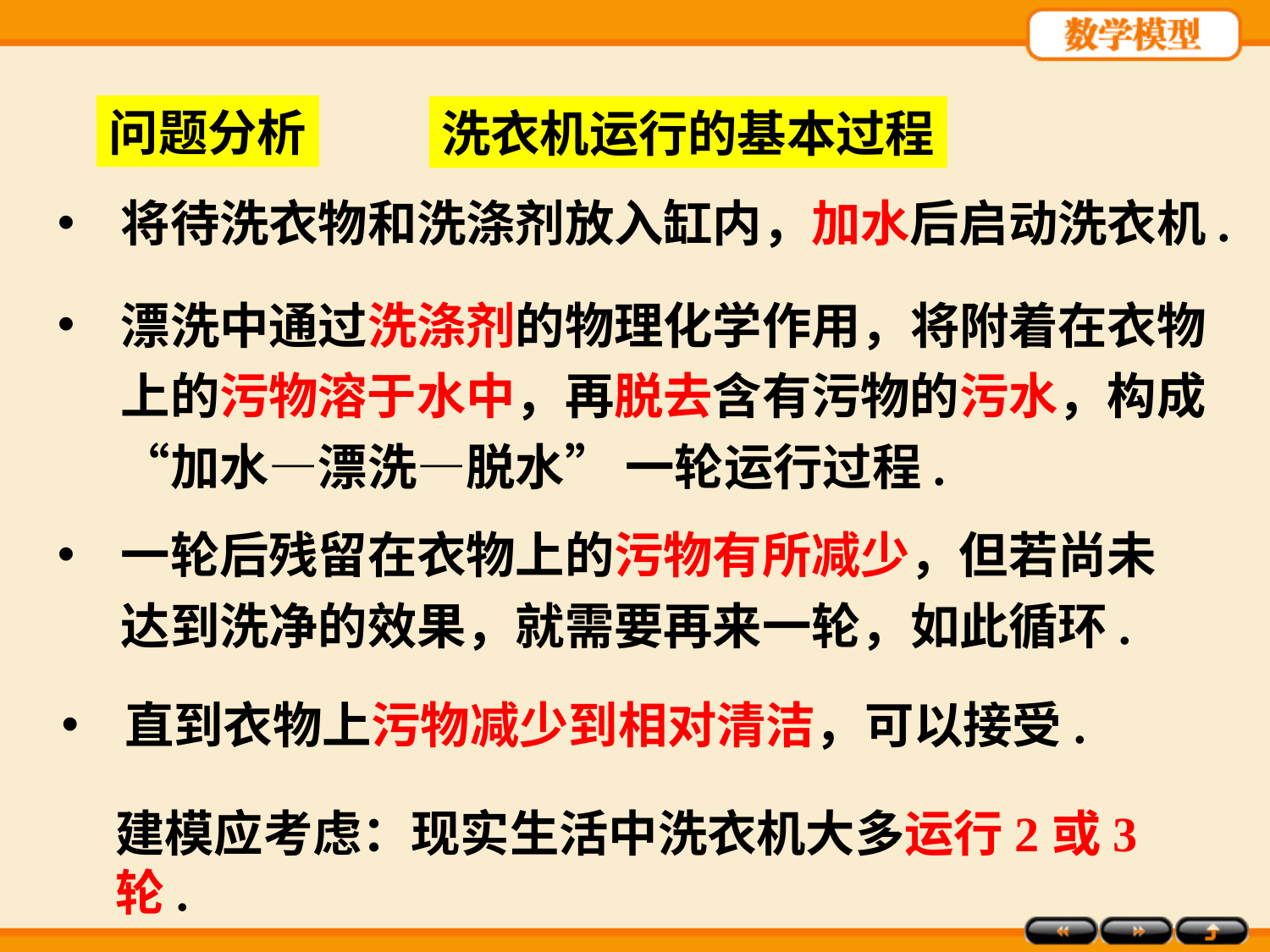

问题分析
洗衣机运行的基本过程
将待洗衣物和洗涤剂放入缸内，加水后启动洗衣机.
漂洗中通过洗涤剂的物理化学作用，将附着在衣物上的污物溶于水中，再脱去含有污物的污水，构成 “加水—漂洗—脱水” 一轮运行过程.
一轮后残留在衣物上的污物有所减少，但若尚未达到洗净的效果，就需要再来一轮，如此循环.
直到衣物上污物减少到相对清洁，可以接受.
建模应考虑：现实生活中洗衣机大多运行2或3轮.